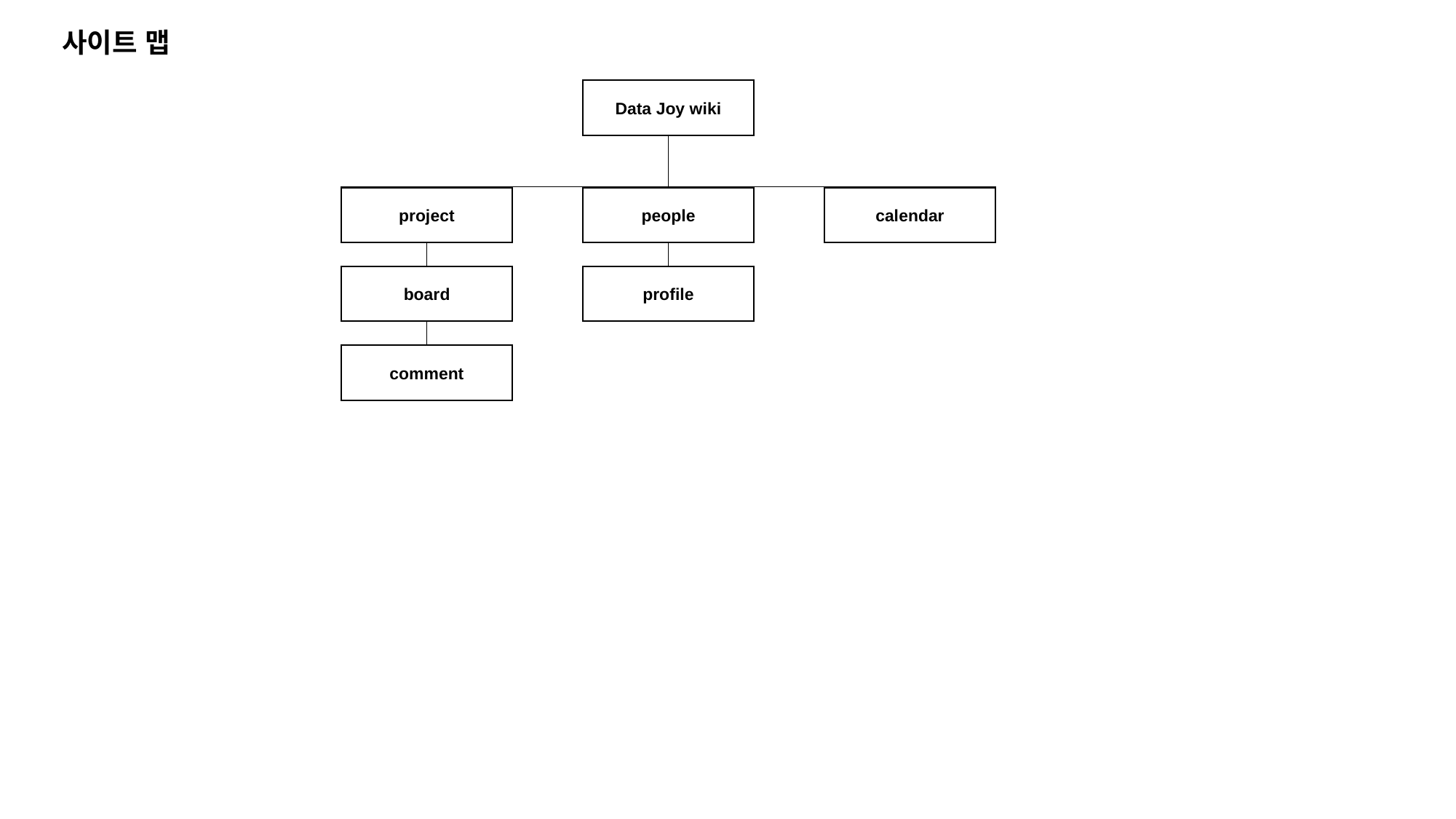

사이트 맵
Data Joy wiki
project
people
calendar
board
profile
comment